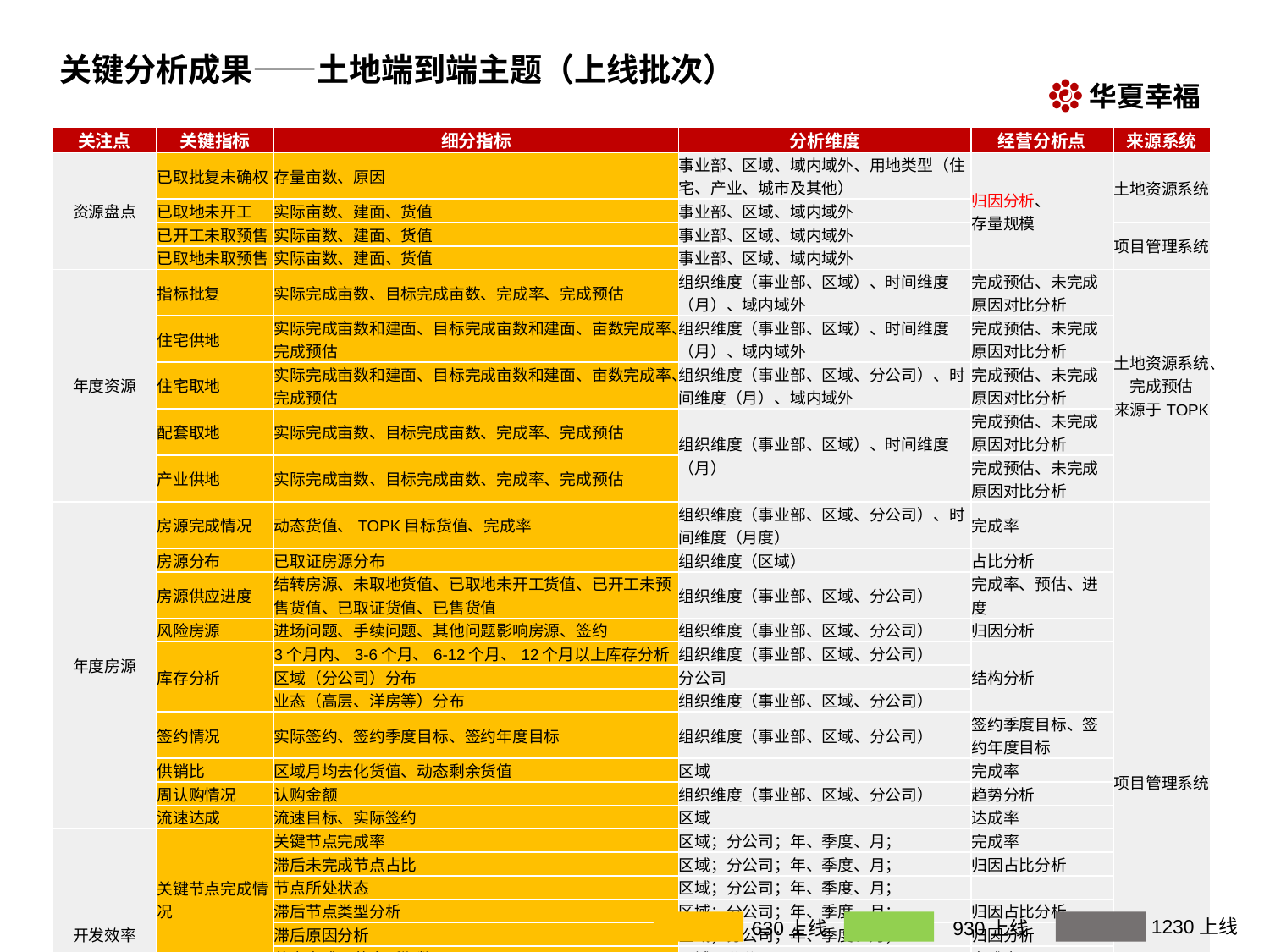

关键分析成果——土地端到端主题（上线批次）
| 关注点 | 关键指标 | 细分指标 | 分析维度 | 经营分析点 | 来源系统 |
| --- | --- | --- | --- | --- | --- |
| 资源盘点 | 已取批复未确权 | 存量亩数、原因 | 事业部、区域、域内域外、用地类型（住宅、产业、城市及其他） | 归因分析、 存量规模 | 土地资源系统 |
|  | 已取地未开工 | 实际亩数、建面、货值 | 事业部、区域、域内域外 |  |  |
|  | 已开工未取预售 | 实际亩数、建面、货值 | 事业部、区域、域内域外 |  | 项目管理系统 |
|  | 已取地未取预售 | 实际亩数、建面、货值 | 事业部、区域、域内域外 |  |  |
| 年度资源 | 指标批复 | 实际完成亩数、目标完成亩数、完成率、完成预估 | 组织维度（事业部、区域）、时间维度（月）、域内域外 | 完成预估、未完成原因对比分析 | 土地资源系统、 完成预估 来源于TOPK |
|  | 住宅供地 | 实际完成亩数和建面、目标完成亩数和建面、亩数完成率、完成预估 | 组织维度（事业部、区域）、时间维度（月）、域内域外 | 完成预估、未完成原因对比分析 |  |
|  | 住宅取地 | 实际完成亩数和建面、目标完成亩数和建面、亩数完成率、完成预估 | 组织维度（事业部、区域、分公司）、时间维度（月）、域内域外 | 完成预估、未完成原因对比分析 |  |
|  | 配套取地 | 实际完成亩数、目标完成亩数、完成率、完成预估 | 组织维度（事业部、区域）、时间维度（月） | 完成预估、未完成原因对比分析 |  |
|  | 产业供地 | 实际完成亩数、目标完成亩数、完成率、完成预估 |  | 完成预估、未完成原因对比分析 |  |
| 年度房源 | 房源完成情况 | 动态货值、TOPK目标货值、完成率 | 组织维度（事业部、区域、分公司）、时间维度（月度） | 完成率 | 项目管理系统 |
|  | 房源分布 | 已取证房源分布 | 组织维度（区域） | 占比分析 |  |
|  | 房源供应进度 | 结转房源、未取地货值、已取地未开工货值、已开工未预售货值、已取证货值、已售货值 | 组织维度（事业部、区域、分公司） | 完成率、预估、进度 |  |
|  | 风险房源 | 进场问题、手续问题、其他问题影响房源、签约 | 组织维度（事业部、区域、分公司） | 归因分析 |  |
|  | 库存分析 | 3个月内、3-6个月、6-12个月、12个月以上库存分析 | 组织维度（事业部、区域、分公司） | 结构分析 |  |
|  |  | 区域（分公司）分布 | 分公司 |  |  |
|  |  | 业态（高层、洋房等）分布 | 组织维度（事业部、区域、分公司） |  |  |
|  | 签约情况 | 实际签约、签约季度目标、签约年度目标 | 组织维度（事业部、区域、分公司） | 签约季度目标、签约年度目标 |  |
|  | 供销比 | 区域月均去化货值、动态剩余货值 | 区域 | 完成率 |  |
|  | 周认购情况 | 认购金额 | 组织维度（事业部、区域、分公司） | 趋势分析 |  |
|  | 流速达成 | 流速目标、实际签约 | 区域 | 达成率 |  |
| 开发效率 | 关键节点完成情况 | 关键节点完成率 | 区域；分公司；年、季度、月； | 完成率 |  |
|  |  | 滞后未完成节点占比 | 区域；分公司；年、季度、月； | 归因占比分析 |  |
|  |  | 节点所处状态 | 区域；分公司；年、季度、月； |  |  |
|  |  | 滞后节点类型分析 | 区域；分公司；年、季度、月； | 归因占比分析 |  |
|  |  | 滞后原因分析 | 区域；分公司；年、季度、月； | 归因分析 |  |
|  |  | 节点完成，节点延期数 | 区域；分公司； | 完成率 |  |
|  | 标准工期达标情况 | 年度摘牌项目标准工期达成率 | 年 | 完成率 |  |
|  |  | 年度摘牌项目各阶段标准工期达标情况 | 年 | 完成率 |  |
|  |  | 达标率排序 | 年 | 完成率 |  |
| 挂牌信息展示 | 信息展示 | 挂牌信息展示 |  |  |  |
1230上线
630上线
930上线